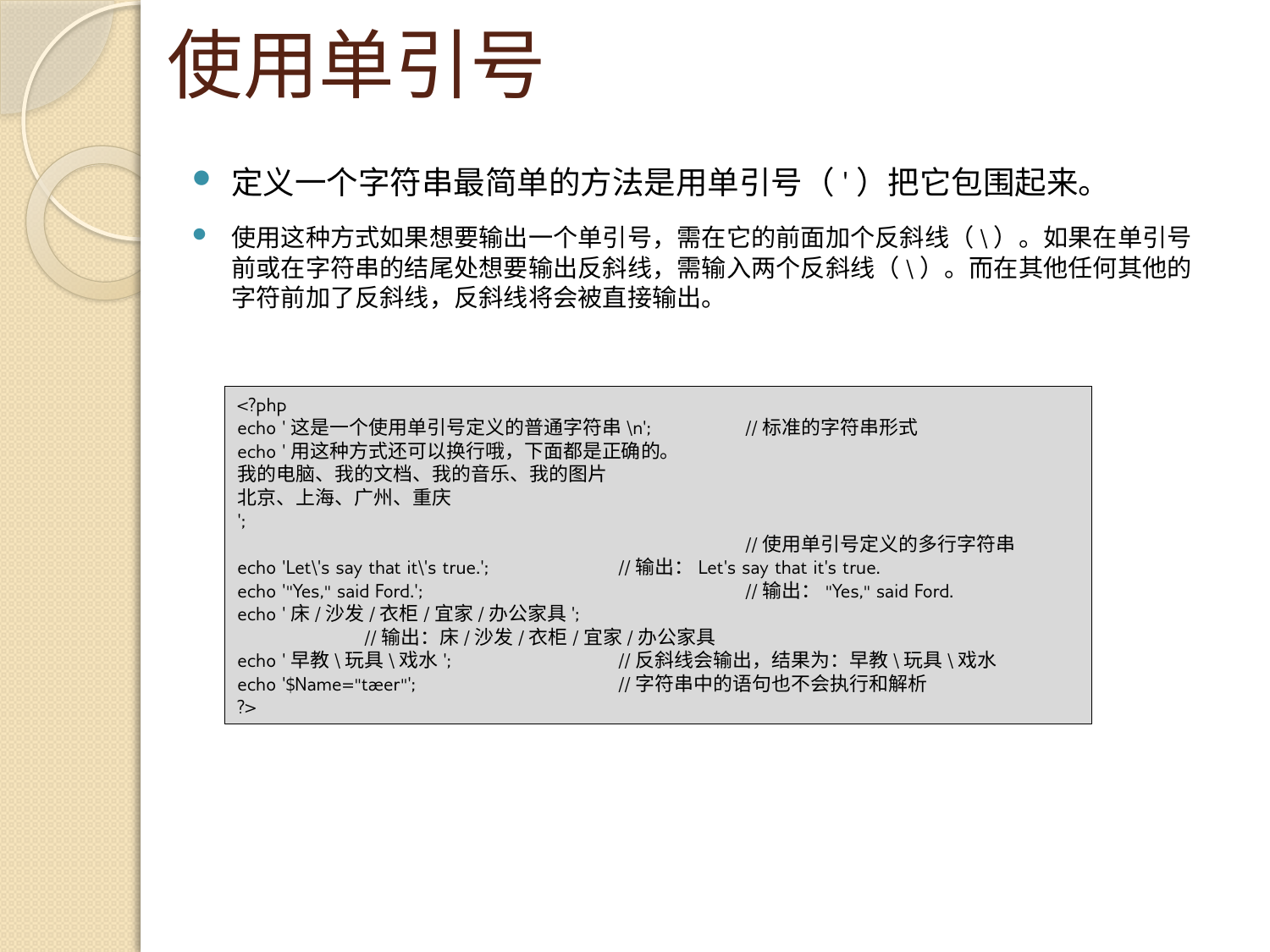

# 使用单引号
定义一个字符串最简单的方法是用单引号（'）把它包围起来。
使用这种方式如果想要输出一个单引号，需在它的前面加个反斜线（\）。如果在单引号前或在字符串的结尾处想要输出反斜线，需输入两个反斜线（\）。而在其他任何其他的字符前加了反斜线，反斜线将会被直接输出。
<?php
echo '这是一个使用单引号定义的普通字符串\n';	//标准的字符串形式
echo '用这种方式还可以换行哦，下面都是正确的。
我的电脑、我的文档、我的音乐、我的图片
北京、上海、广州、重庆
';										//使用单引号定义的多行字符串
echo 'Let\'s say that it\'s true.';		//输出：Let's say that it's true.
echo '"Yes," said Ford.'; 			//输出："Yes," said Ford.
echo '床/沙发/衣柜/宜家/办公家具';					//输出：床/沙发/衣柜/宜家/办公家具
echo '早教\玩具\戏水';		//反斜线会输出，结果为：早教\玩具\戏水
echo '$Name="taeer"';		//字符串中的语句也不会执行和解析
?>